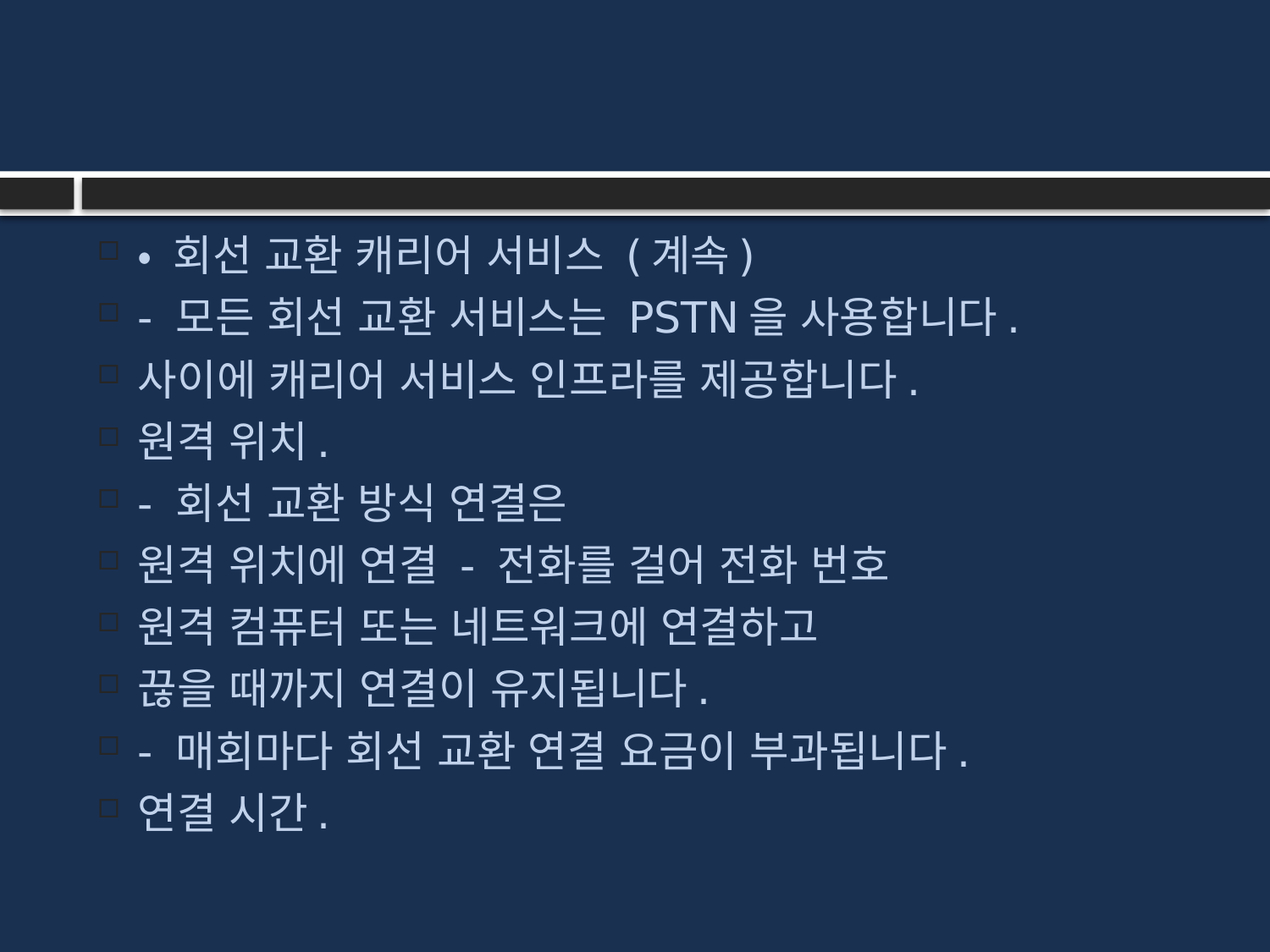

#
• 회선 교환 캐리어 서비스 (계속)
- 모든 회선 교환 서비스는 PSTN을 사용합니다.
사이에 캐리어 서비스 인프라를 제공합니다.
원격 위치.
- 회선 교환 방식 연결은
원격 위치에 연결 - 전화를 걸어 전화 번호
원격 컴퓨터 또는 네트워크에 연결하고
끊을 때까지 연결이 유지됩니다.
- 매회마다 회선 교환 연결 요금이 부과됩니다.
연결 시간.